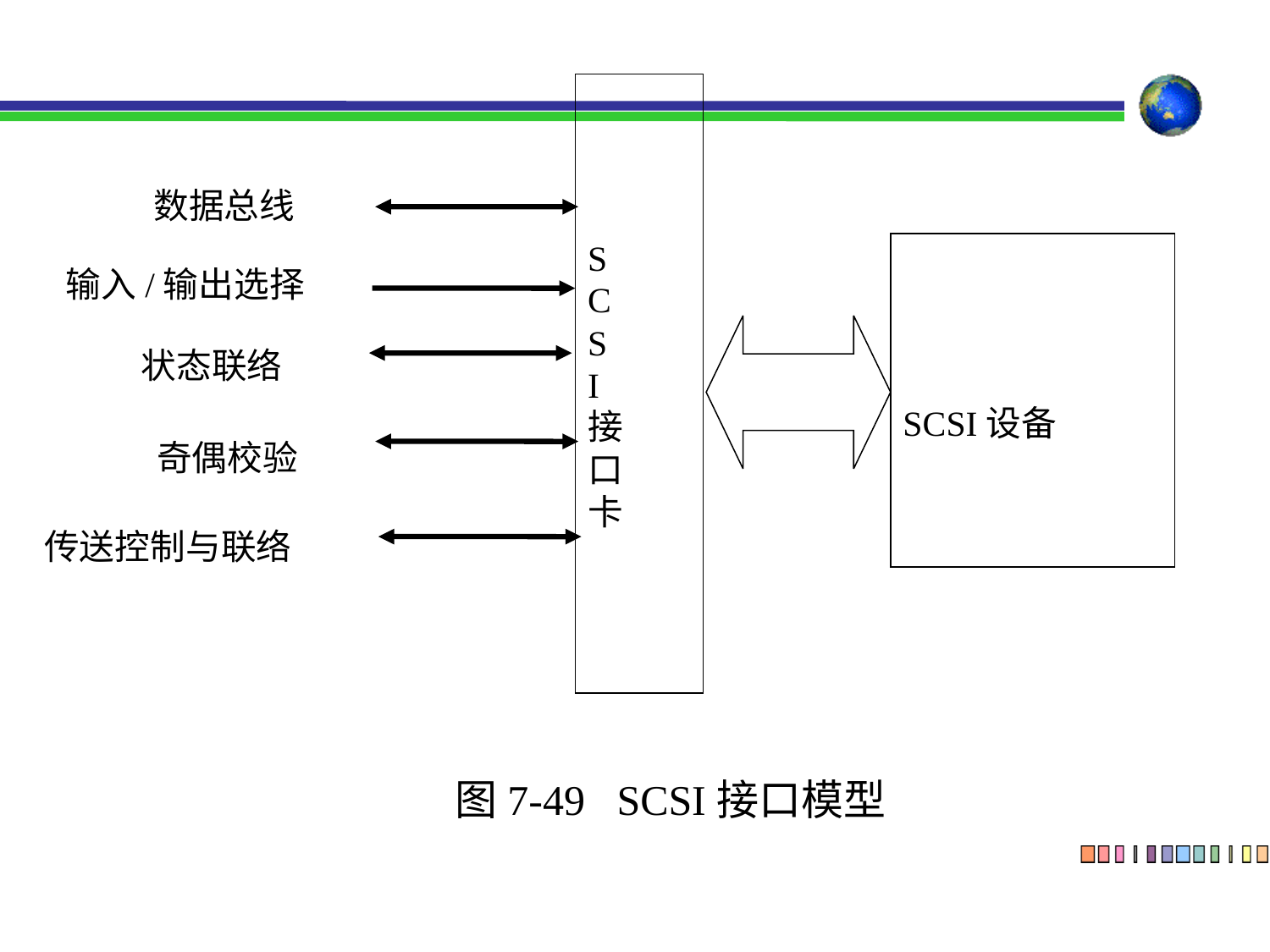

S
C
S
I
接
口
卡
数据总线

SCSI设备
输入/输出选择

状态联络

奇偶校验

传送控制与联络

图7-49   SCSI接口模型
126